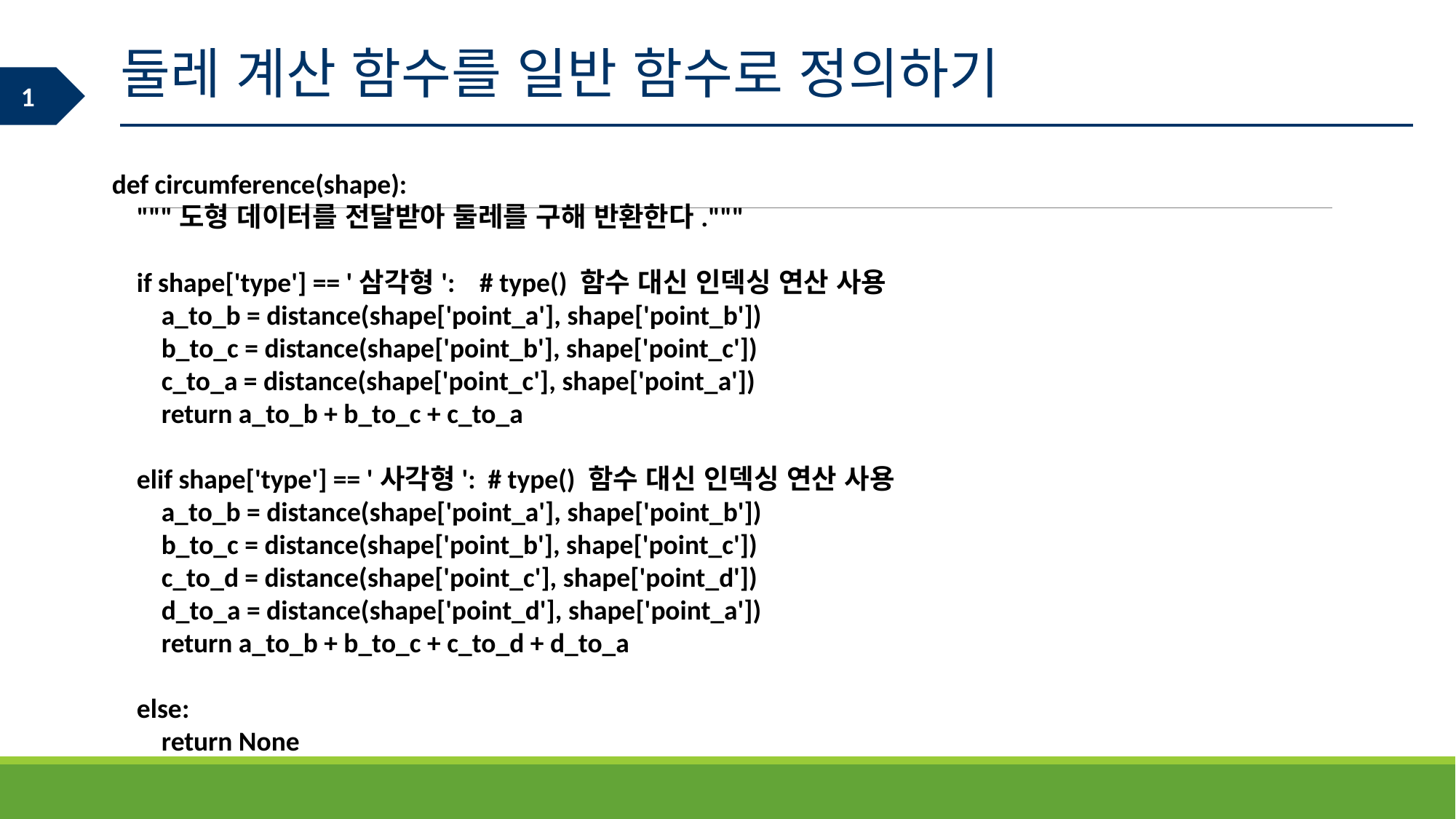

둘레 계산 함수를 일반 함수로 정의하기
def circumference(shape):
    """도형 데이터를 전달받아 둘레를 구해 반환한다."""

    if shape['type'] == '삼각형':    # type() 함수 대신 인덱싱 연산 사용
        a_to_b = distance(shape['point_a'], shape['point_b'])
        b_to_c = distance(shape['point_b'], shape['point_c'])
        c_to_a = distance(shape['point_c'], shape['point_a'])
        return a_to_b + b_to_c + c_to_a

    elif shape['type'] == '사각형':  # type() 함수 대신 인덱싱 연산 사용
        a_to_b = distance(shape['point_a'], shape['point_b'])
        b_to_c = distance(shape['point_b'], shape['point_c'])
        c_to_d = distance(shape['point_c'], shape['point_d'])
        d_to_a = distance(shape['point_d'], shape['point_a'])
        return a_to_b + b_to_c + c_to_d + d_to_a

    else:
        return None